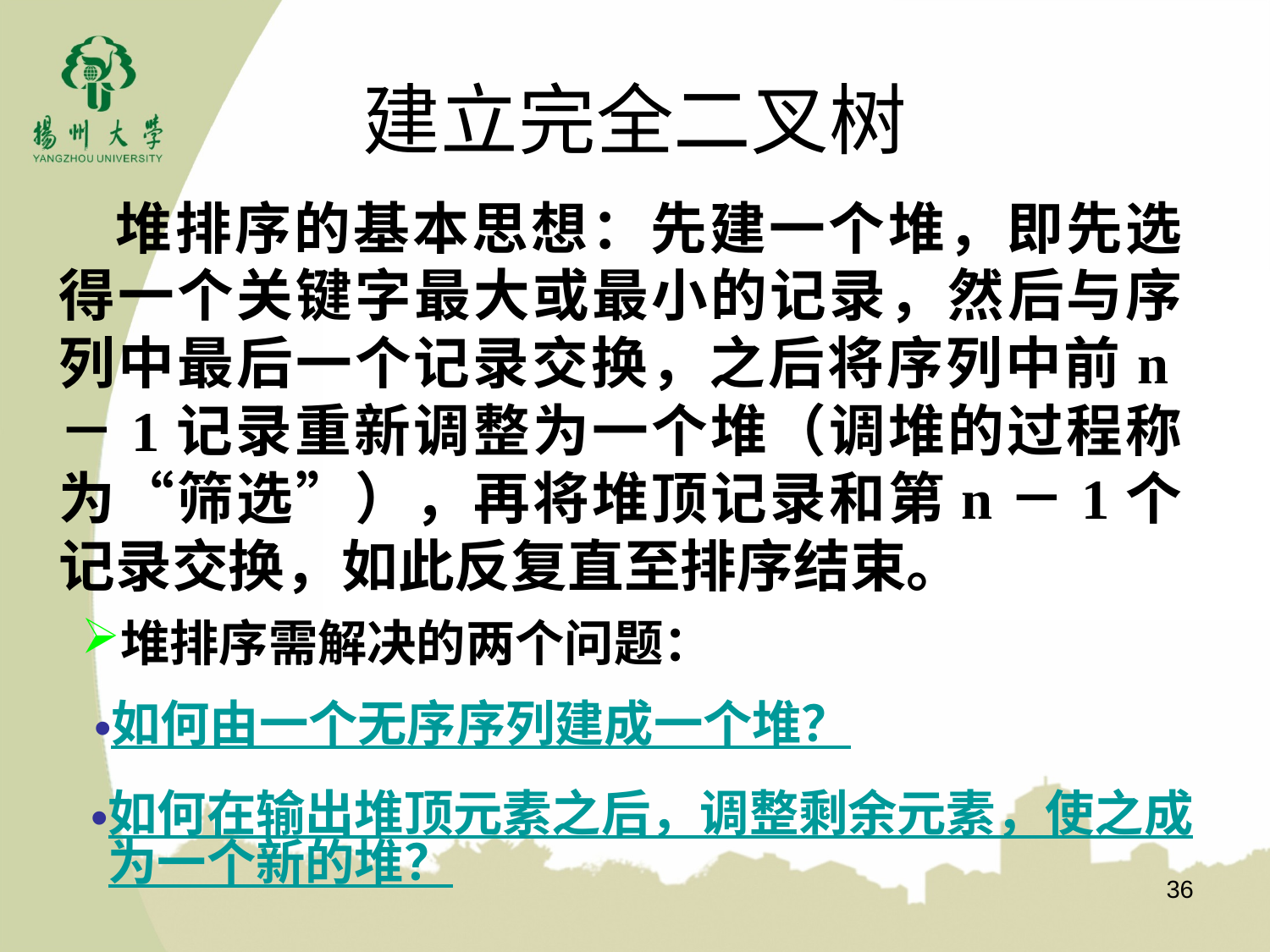

# 建立完全二叉树
堆排序的基本思想：先建一个堆，即先选得一个关键字最大或最小的记录，然后与序列中最后一个记录交换，之后将序列中前n－1记录重新调整为一个堆（调堆的过程称为“筛选”），再将堆顶记录和第n－1个记录交换，如此反复直至排序结束。
堆排序需解决的两个问题：
如何由一个无序序列建成一个堆？
如何在输出堆顶元素之后，调整剩余元素，使之成为一个新的堆？
36